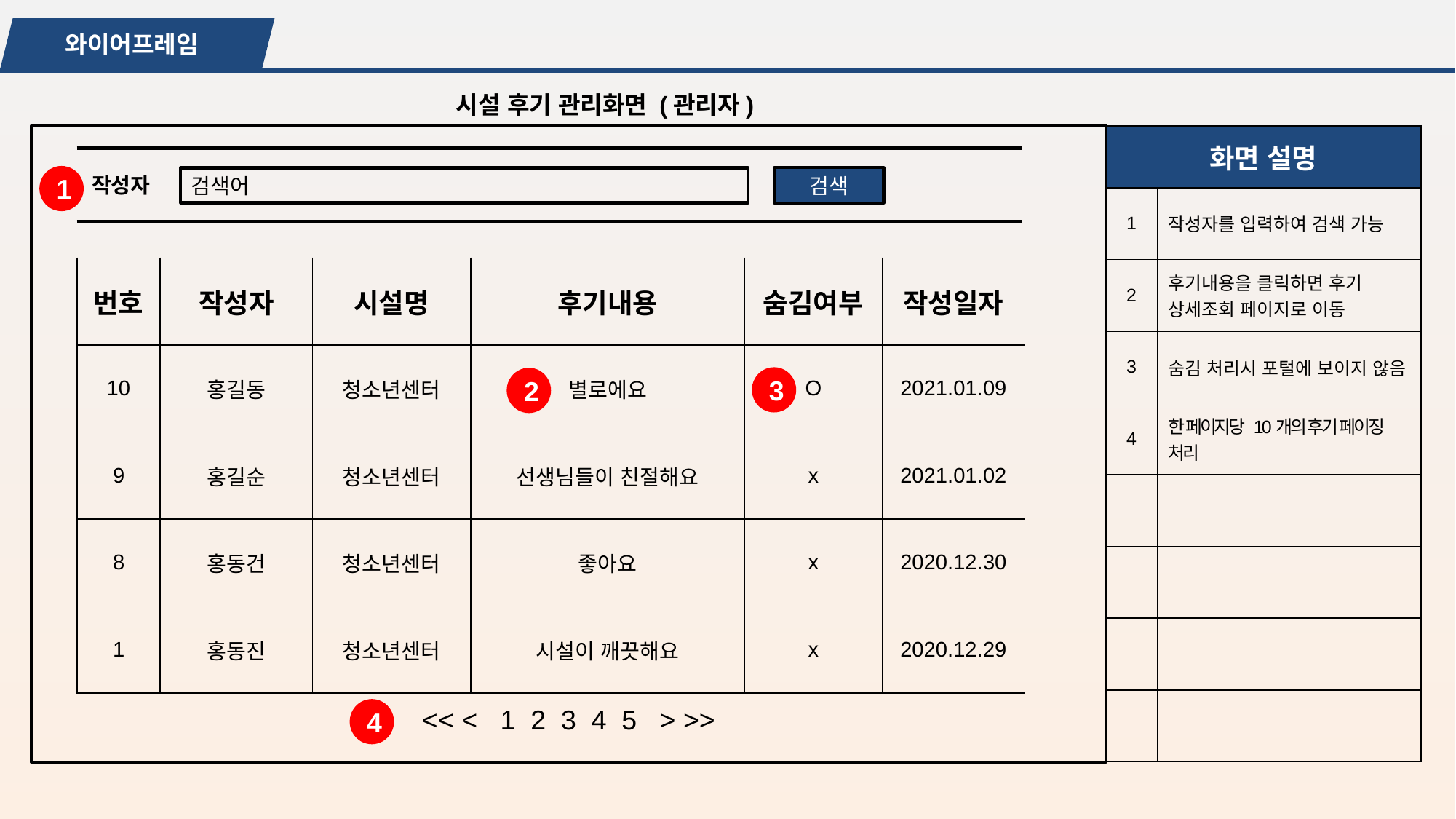

와이어프레임

시설 후기 관리화면 (관리자)
| 화면 설명 |  |
| --- | --- |
| 1 | 작성자를 입력하여 검색 가능 |
| 2 | 후기내용을 클릭하면 후기 상세조회 페이지로 이동 |
| 3 | 숨김 처리시 포털에 보이지 않음 |
| 4 | 한 페이지당 10개의 후기 페이징 처리 |
|  |  |
|  |  |
|  |  |
|  |  |

작성자
1
검색
검색어
| 번호 | 작성자 | 시설명 | 후기내용 | 숨김여부 | 작성일자 |
| --- | --- | --- | --- | --- | --- |
| 10 | 홍길동 | 청소년센터 | 별로에요 | O | 2021.01.09 |
| 9 | 홍길순 | 청소년센터 | 선생님들이 친절해요 | x | 2021.01.02 |
| 8 | 홍동건 | 청소년센터 | 좋아요 | x | 2020.12.30 |
| 1 | 홍동진 | 청소년센터 | 시설이 깨끗해요 | x | 2020.12.29 |
3
2
<< <   1  2  3  4  5   > >>
4